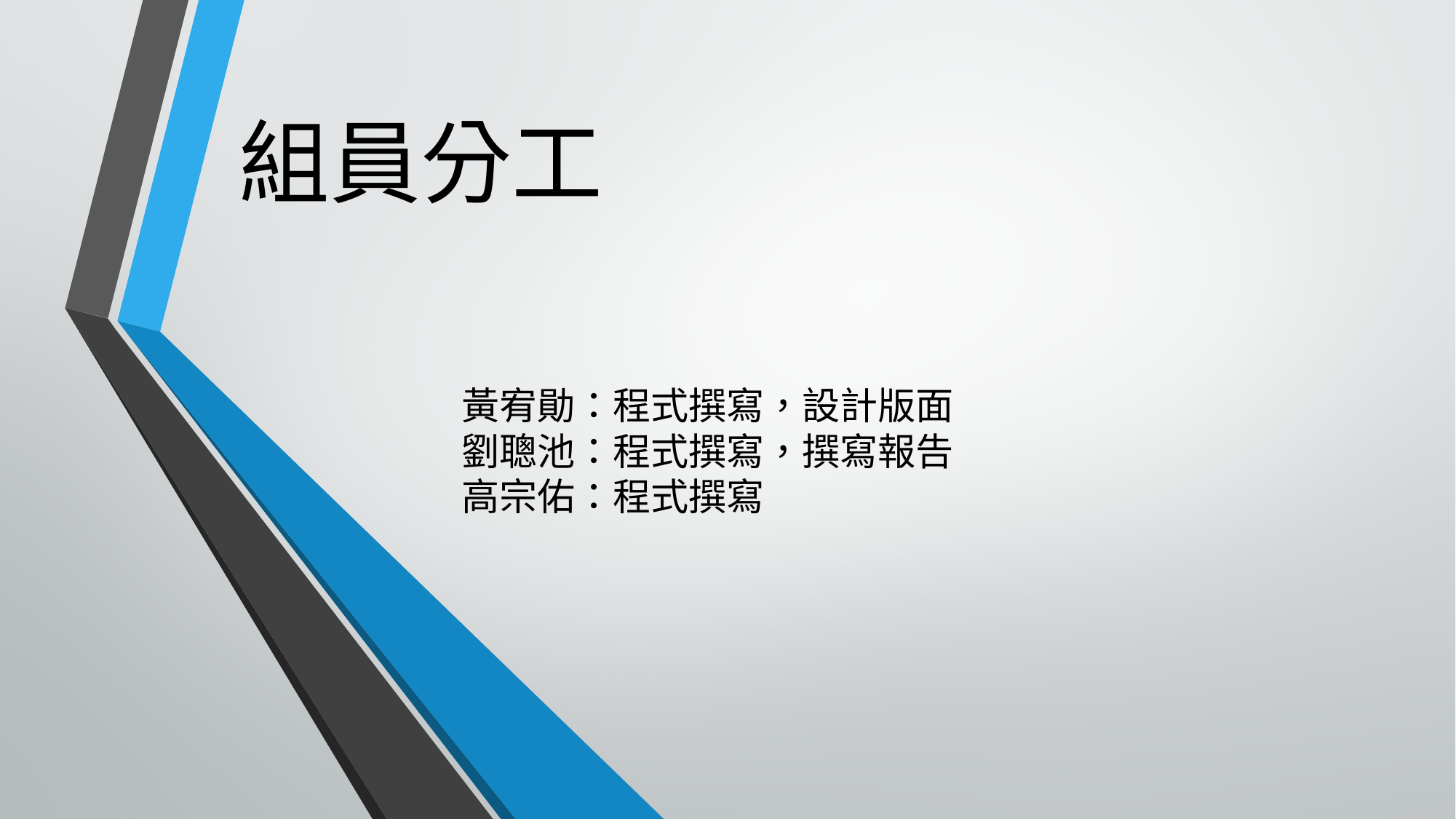

# 組員分工
黃宥勛：程式撰寫，設計版面
劉聰池：程式撰寫，撰寫報告
高宗佑：程式撰寫